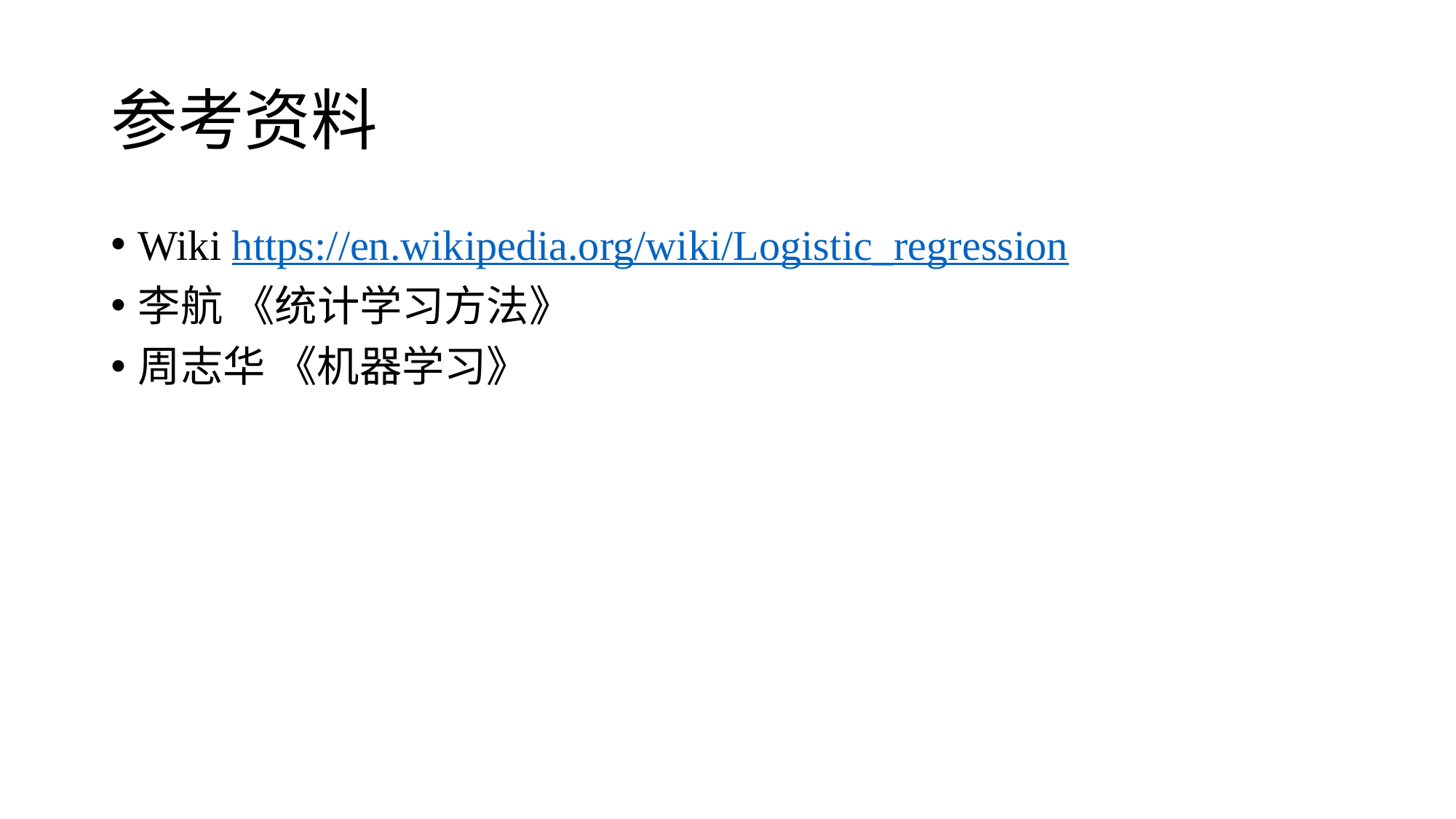

# 参考资料
Wiki https://en.wikipedia.org/wiki/Logistic_regression
李航 《统计学习方法》
周志华 《机器学习》